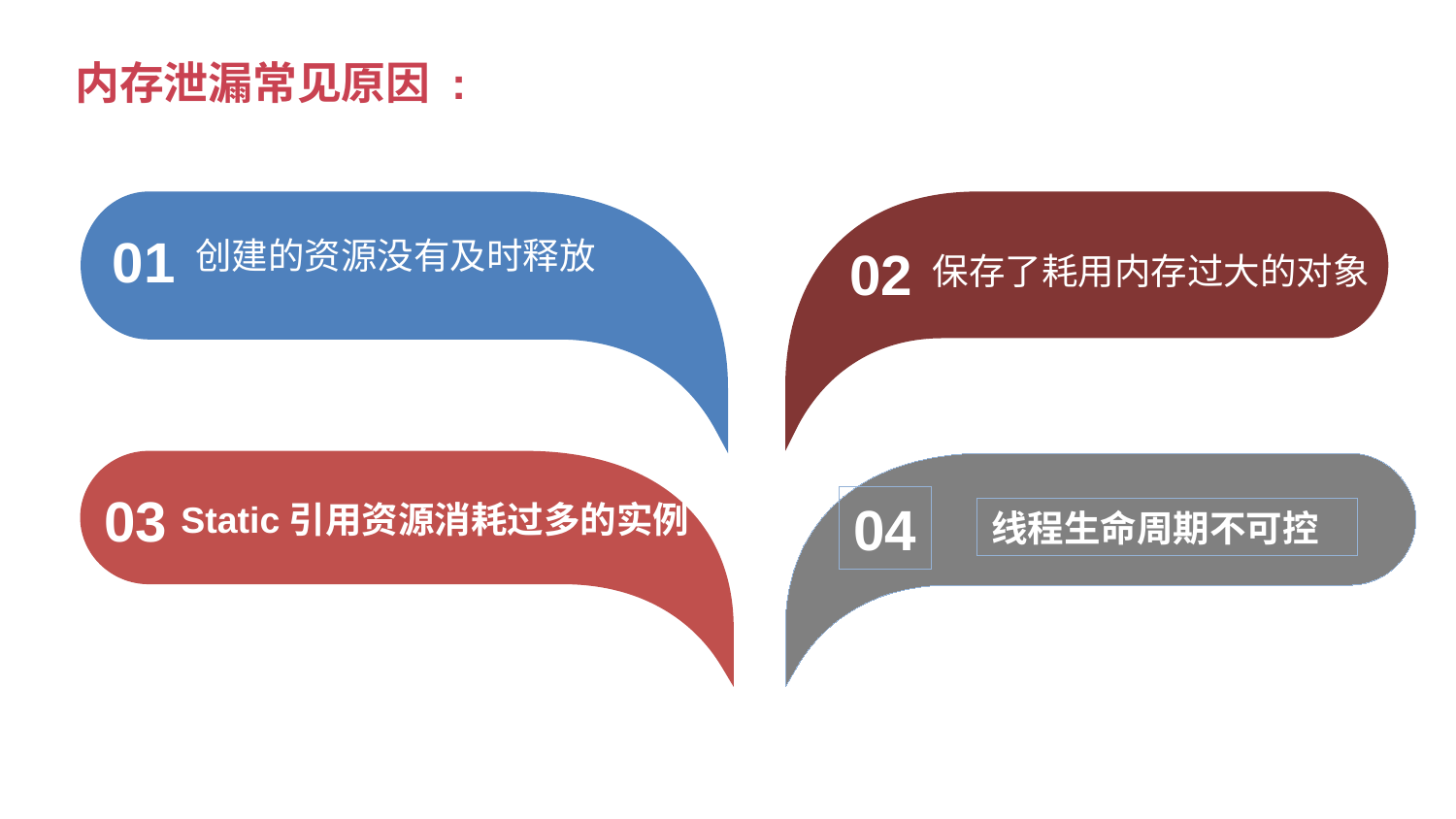

内存泄漏常见原因 :

01
创建的资源没有及时释放

02
保存了耗用内存过大的对象

03
Static引用资源消耗过多的实例

04
线程生命周期不可控